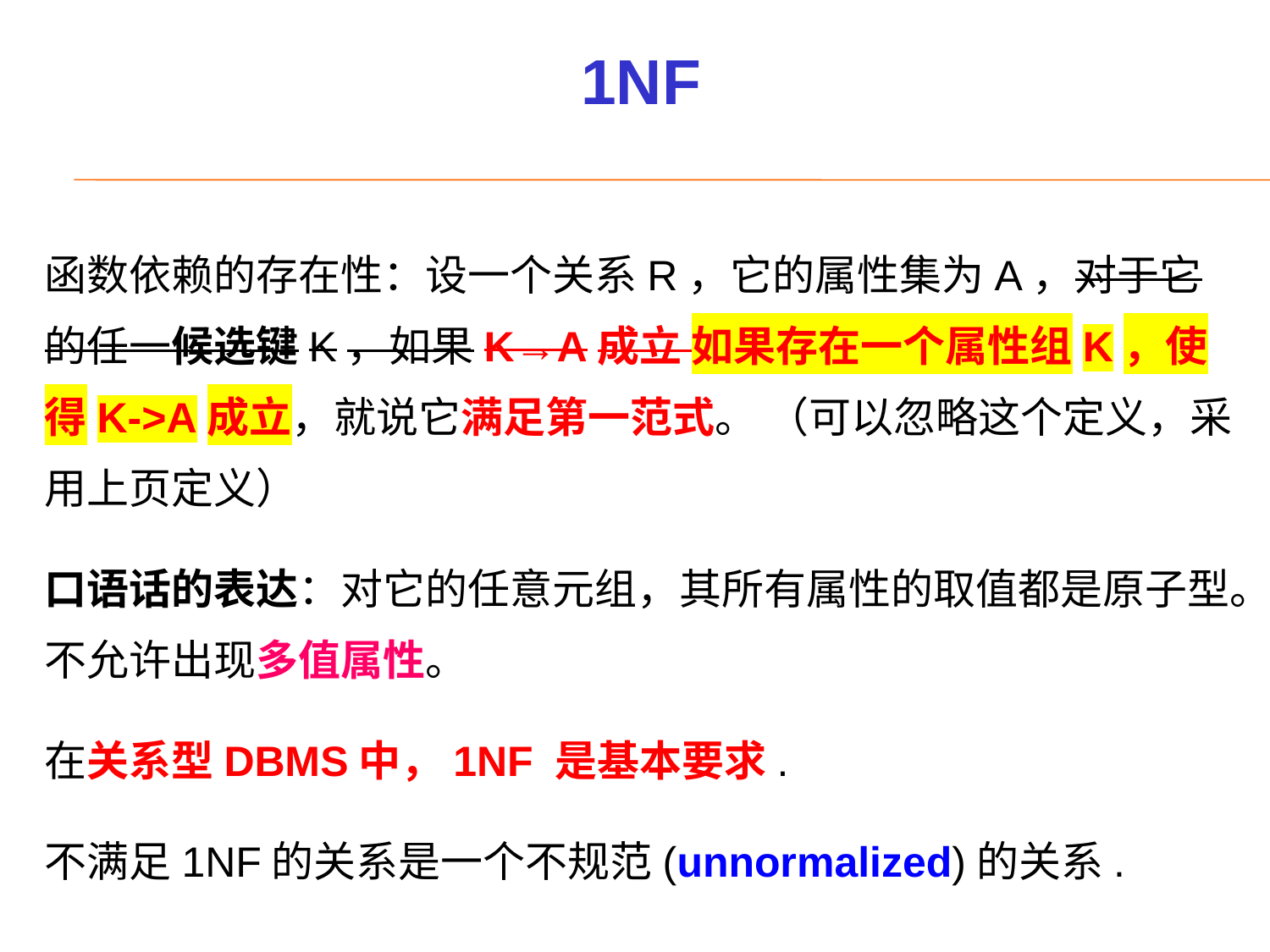

# 1NF
函数依赖的存在性：设一个关系R，它的属性集为A，对于它的任一候选键K，如果K→A成立 如果存在一个属性组K，使得K->A成立，就说它满足第一范式。 （可以忽略这个定义，采用上页定义）
口语话的表达：对它的任意元组，其所有属性的取值都是原子型。不允许出现多值属性。
在关系型DBMS中，1NF 是基本要求.
不满足1NF的关系是一个不规范(unnormalized)的关系.